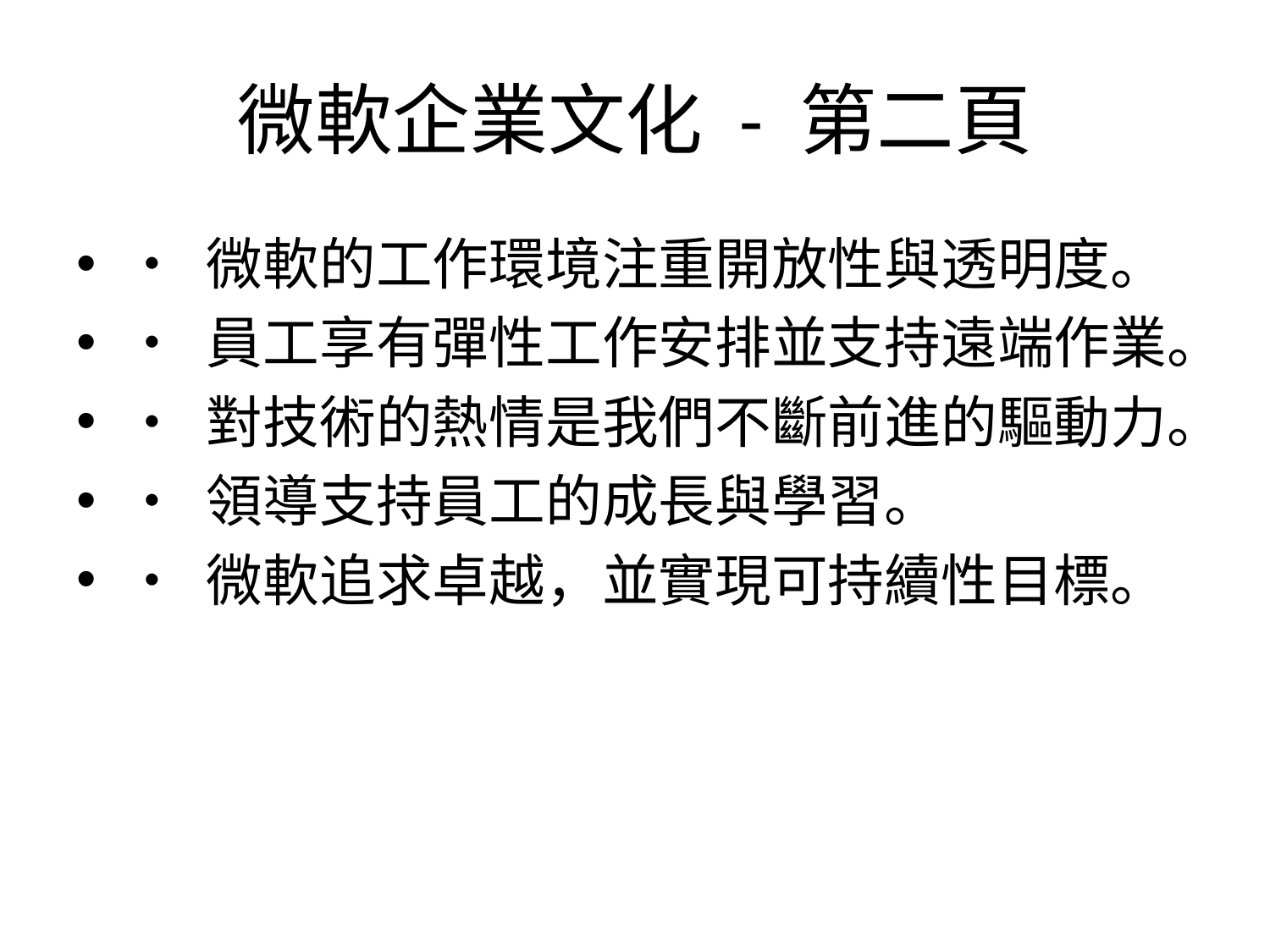

# 微軟企業文化 - 第二頁
• 微軟的工作環境注重開放性與透明度。
• 員工享有彈性工作安排並支持遠端作業。
• 對技術的熱情是我們不斷前進的驅動力。
• 領導支持員工的成長與學習。
• 微軟追求卓越，並實現可持續性目標。